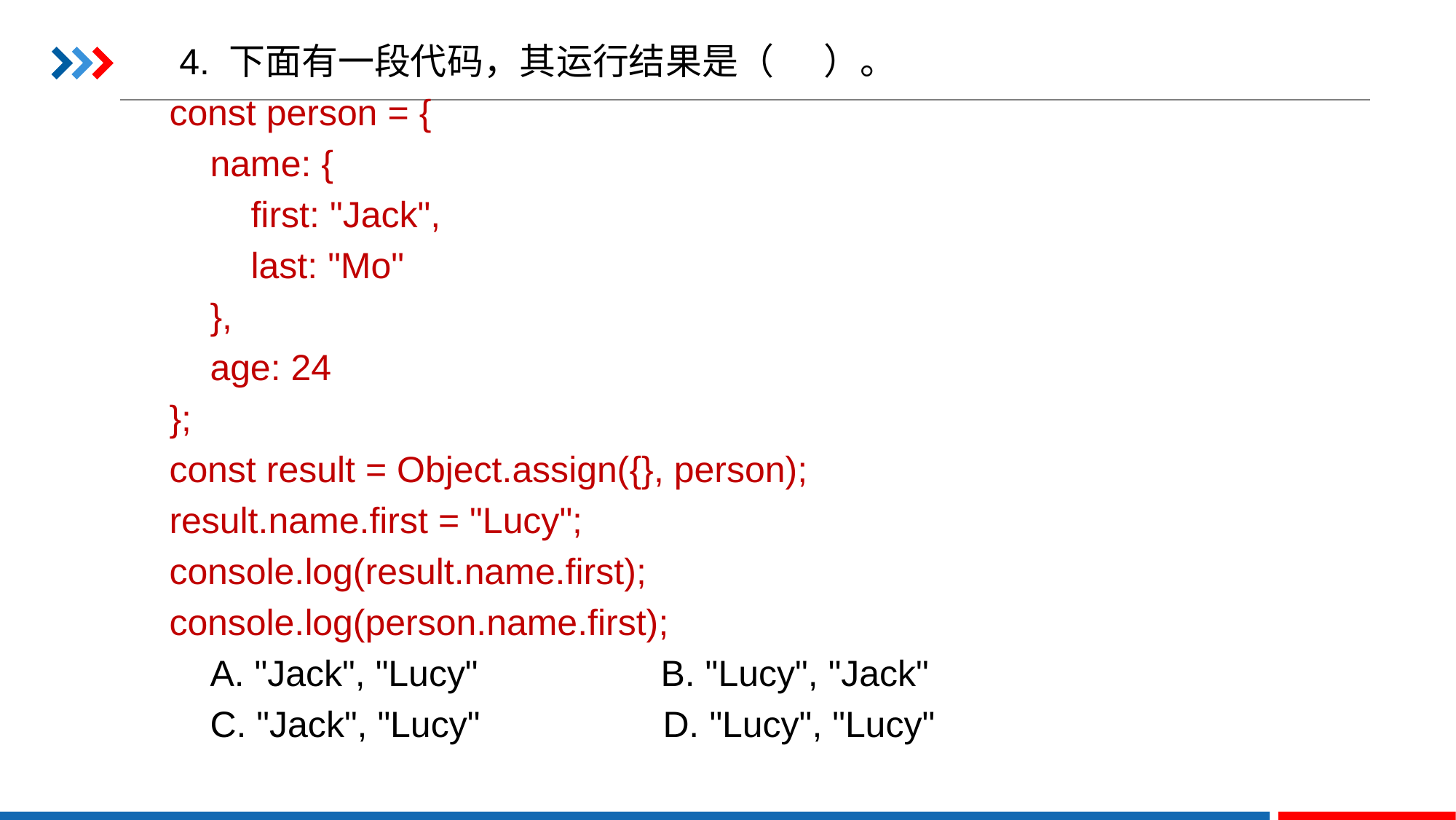

4. 下面有一段代码，其运行结果是（      ）。
const person = {
    name: {
        first: "Jack",
        last: "Mo"
    },
    age: 24
};
const result = Object.assign({}, person);
result.name.first = "Lucy";
console.log(result.name.first);
console.log(person.name.first);
    A. "Jack", "Lucy"                  B. "Lucy", "Jack"
    C. "Jack", "Lucy"                  D. "Lucy", "Lucy"